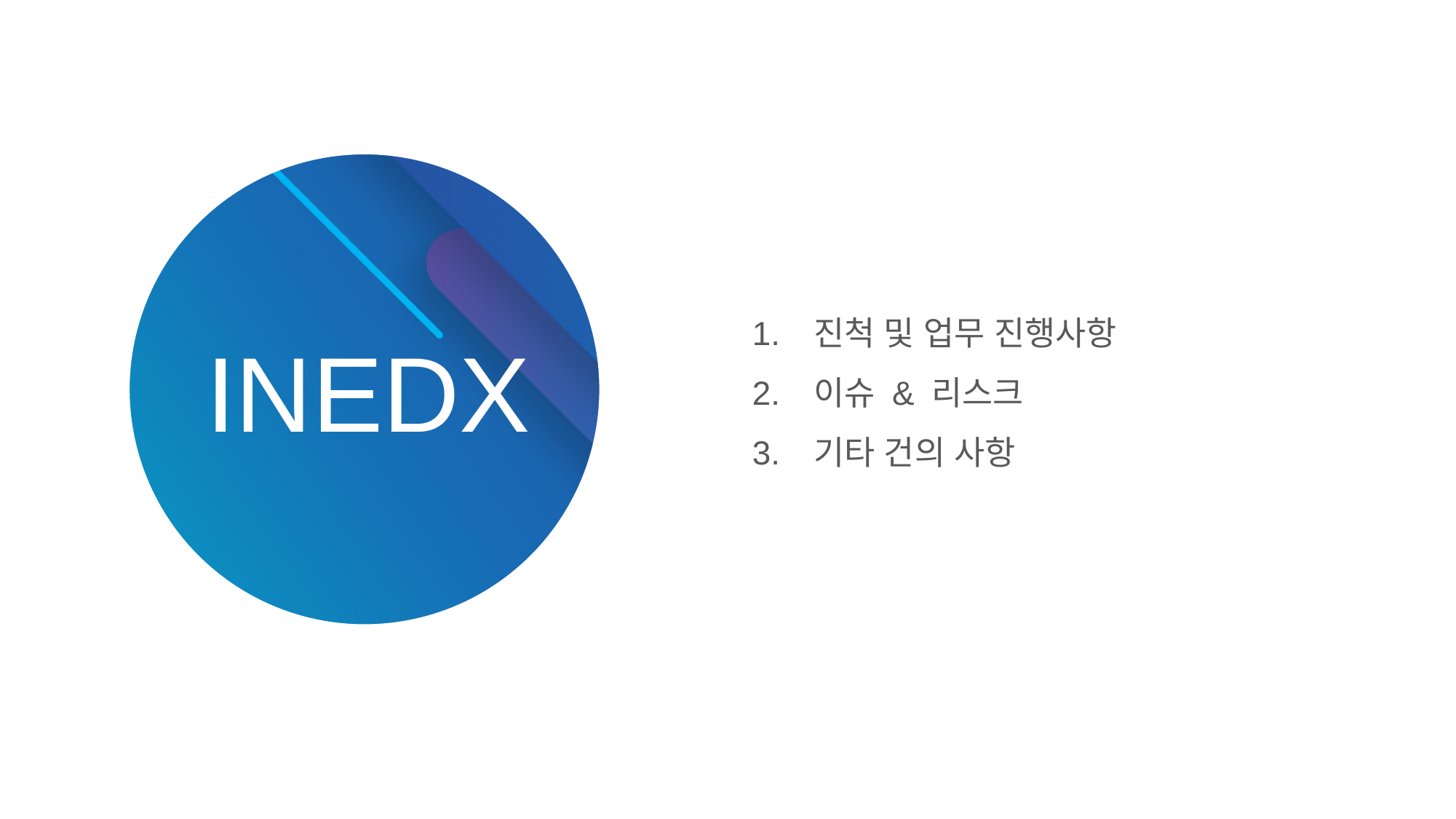

Big Data
AI Analysis Forum
Index
진척 및 업무 진행사항
이슈 & 리스크
기타 건의 사항

INEDX